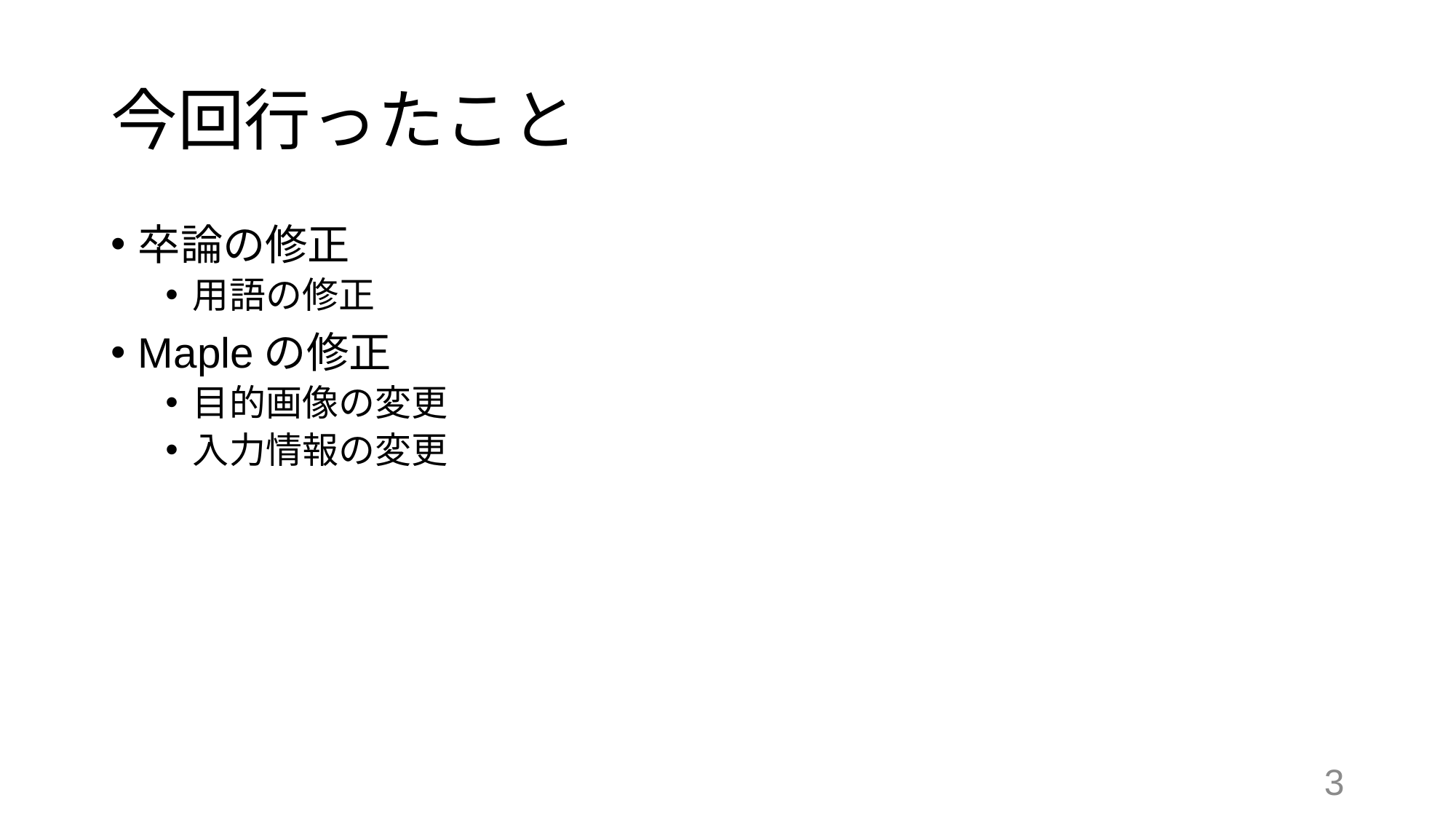

# 今回行ったこと
卒論の修正
用語の修正
Mapleの修正
目的画像の変更
入力情報の変更
3